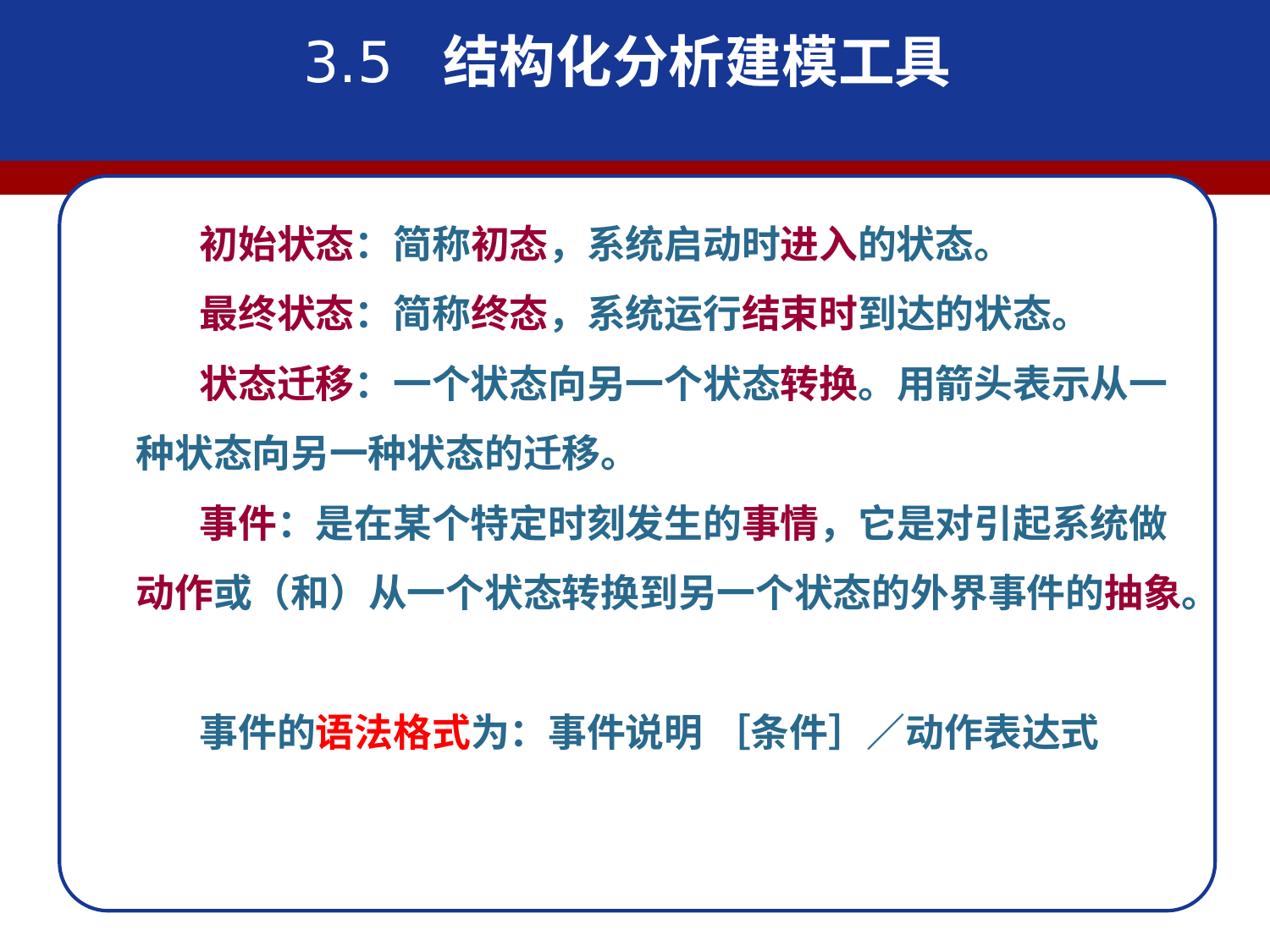

3.5  结构化分析建模工具

初始状态：简称初态，系统启动时进入的状态。
最终状态：简称终态，系统运行结束时到达的状态。
状态迁移：一个状态向另一个状态转换。用箭头表示从一种状态向另一种状态的迁移。
事件：是在某个特定时刻发生的事情，它是对引起系统做动作或（和）从一个状态转换到另一个状态的外界事件的抽象。

事件的语法格式为：事件说明 ［条件］／动作表达式